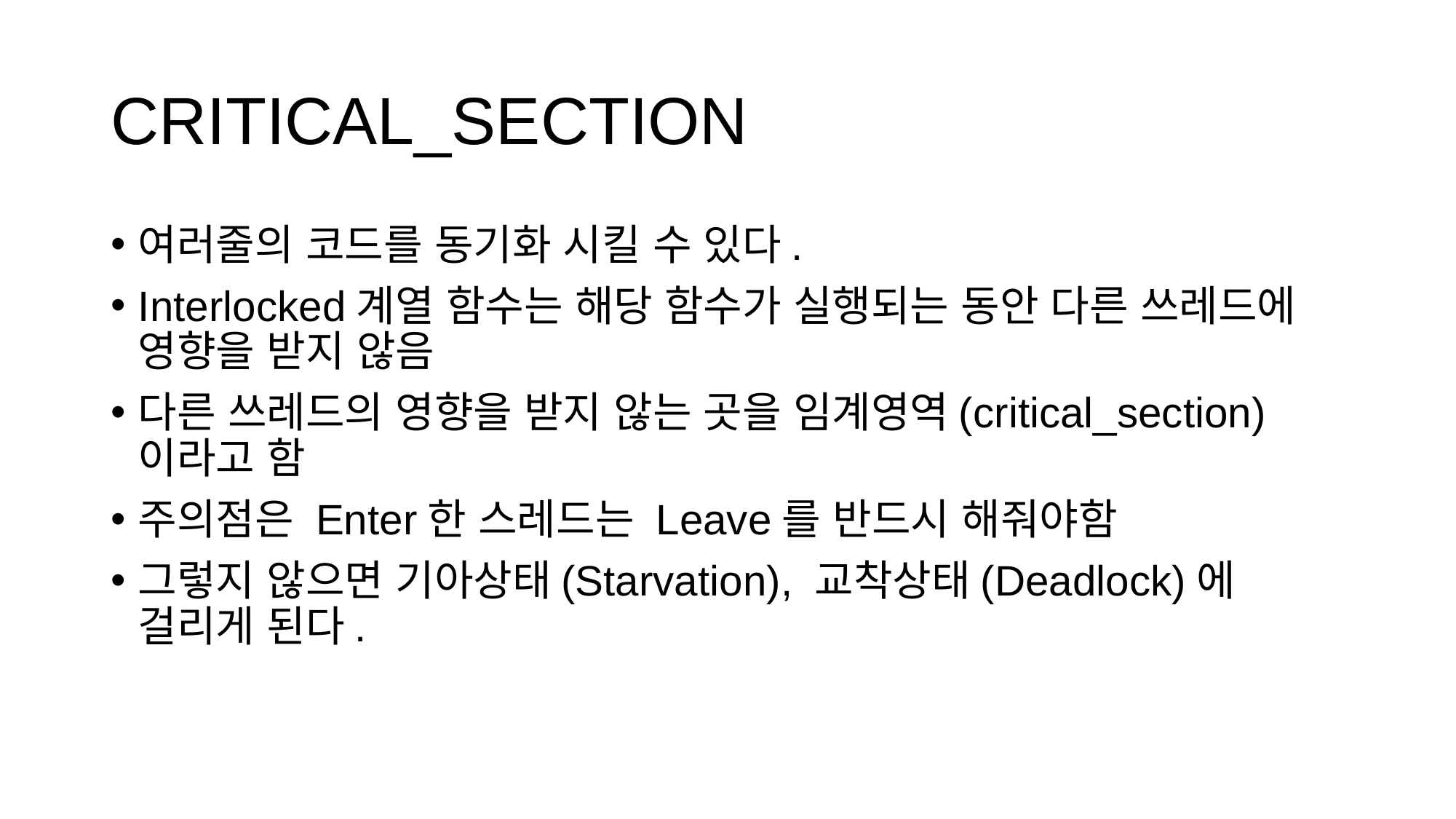

# CRITICAL_SECTION
여러줄의 코드를 동기화 시킬 수 있다.
Interlocked계열 함수는 해당 함수가 실행되는 동안 다른 쓰레드에 영향을 받지 않음
다른 쓰레드의 영향을 받지 않는 곳을 임계영역(critical_section)이라고 함
주의점은 Enter한 스레드는 Leave를 반드시 해줘야함
그렇지 않으면 기아상태(Starvation), 교착상태(Deadlock)에 걸리게 된다.